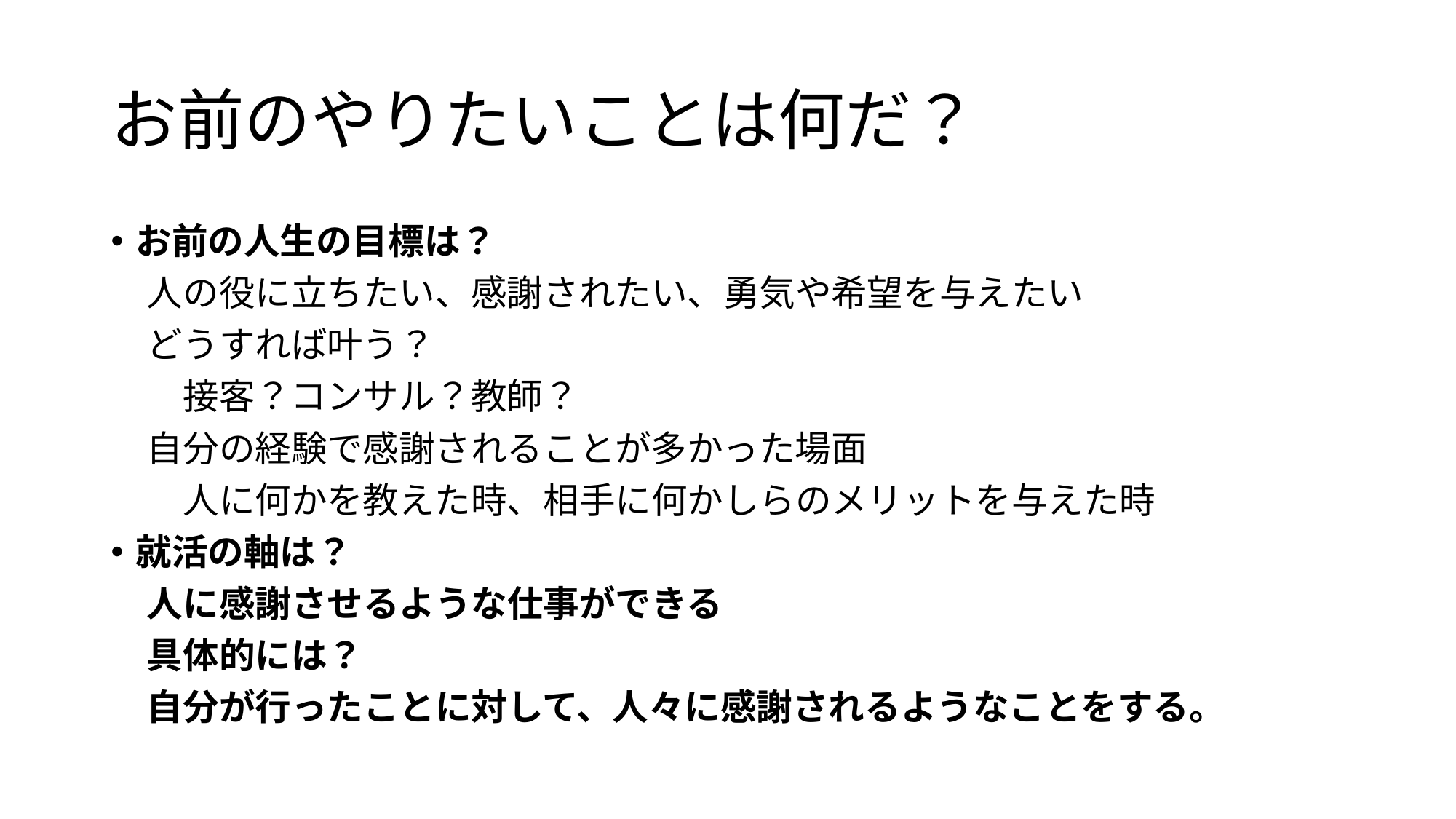

# お前のやりたいことは何だ？
お前の人生の目標は？
　人の役に立ちたい、感謝されたい、勇気や希望を与えたい
　どうすれば叶う？
　　接客？コンサル？教師？
　自分の経験で感謝されることが多かった場面
　　人に何かを教えた時、相手に何かしらのメリットを与えた時
就活の軸は？
　人に感謝させるような仕事ができる
　具体的には？
　自分が行ったことに対して、人々に感謝されるようなことをする。